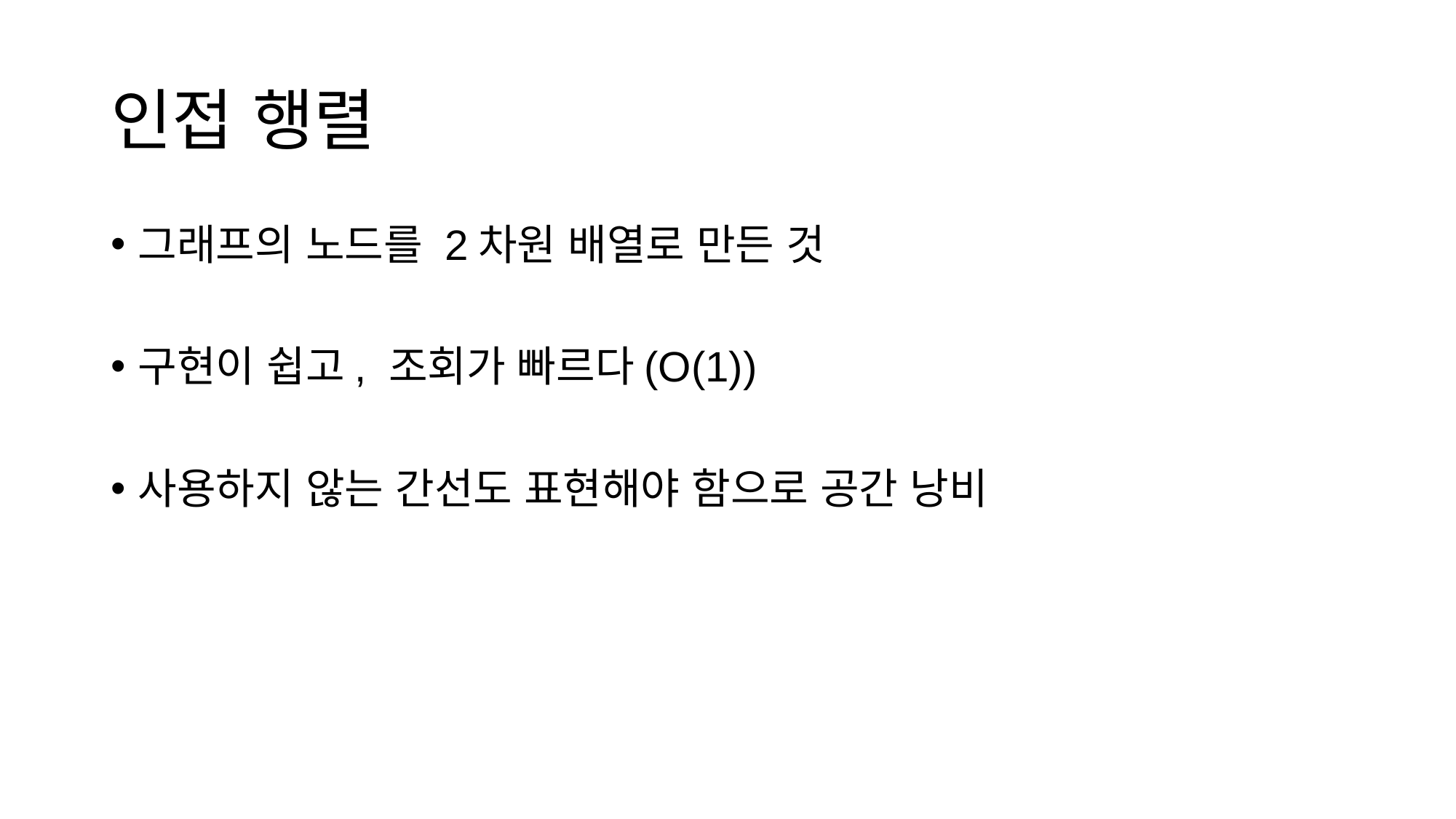

# 인접 행렬
그래프의 노드를 2차원 배열로 만든 것

구현이 쉽고, 조회가 빠르다(O(1))

사용하지 않는 간선도 표현해야 함으로 공간 낭비